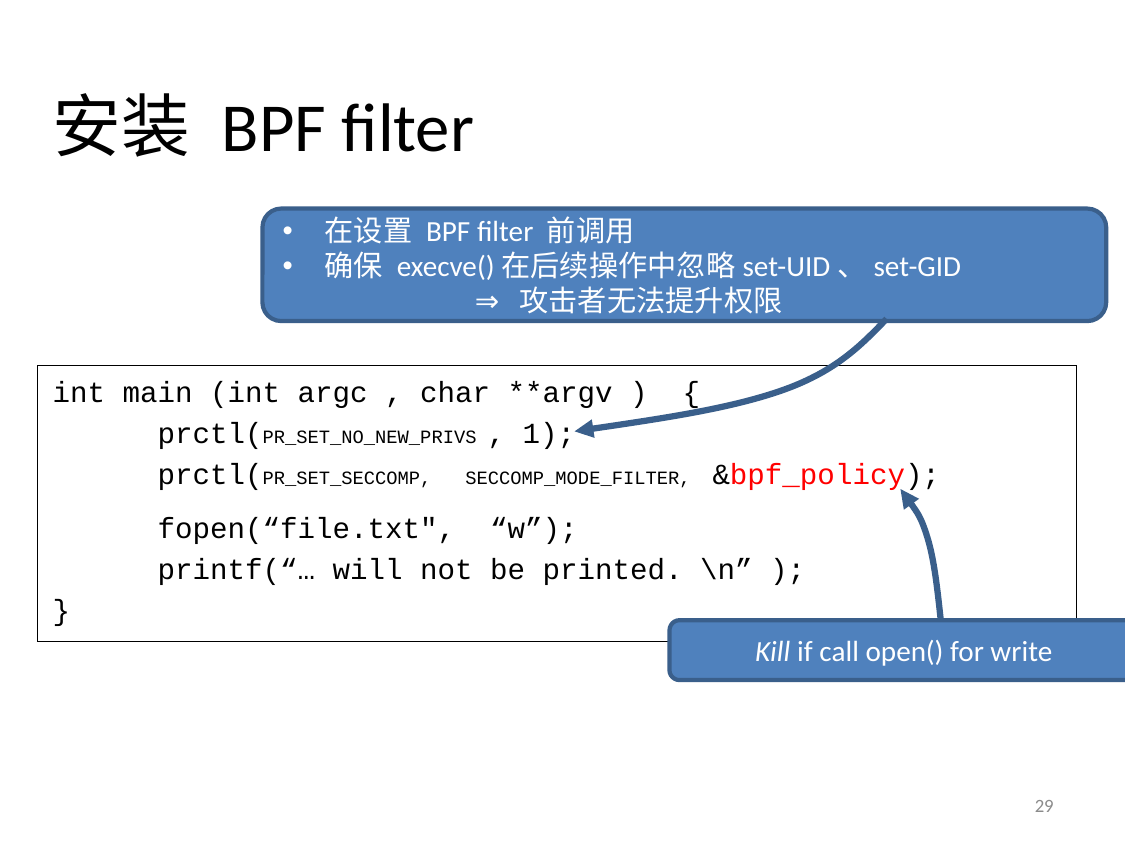

# 安装 BPF filter
在设置 BPF filter 前调用
确保 execve()在后续操作中忽略set-UID、set-GID
	⇒  攻击者无法提升权限

int main (int argc , char **argv )  {
      prctl(PR_SET_NO_NEW_PRIVS , 1);
      prctl(PR_SET_SECCOMP,   SECCOMP_MODE_FILTER,  &bpf_policy);
      fopen(“file.txt",  “w”);
      printf(“… will not be printed. \n” );
}

Kill if call open() for write
29